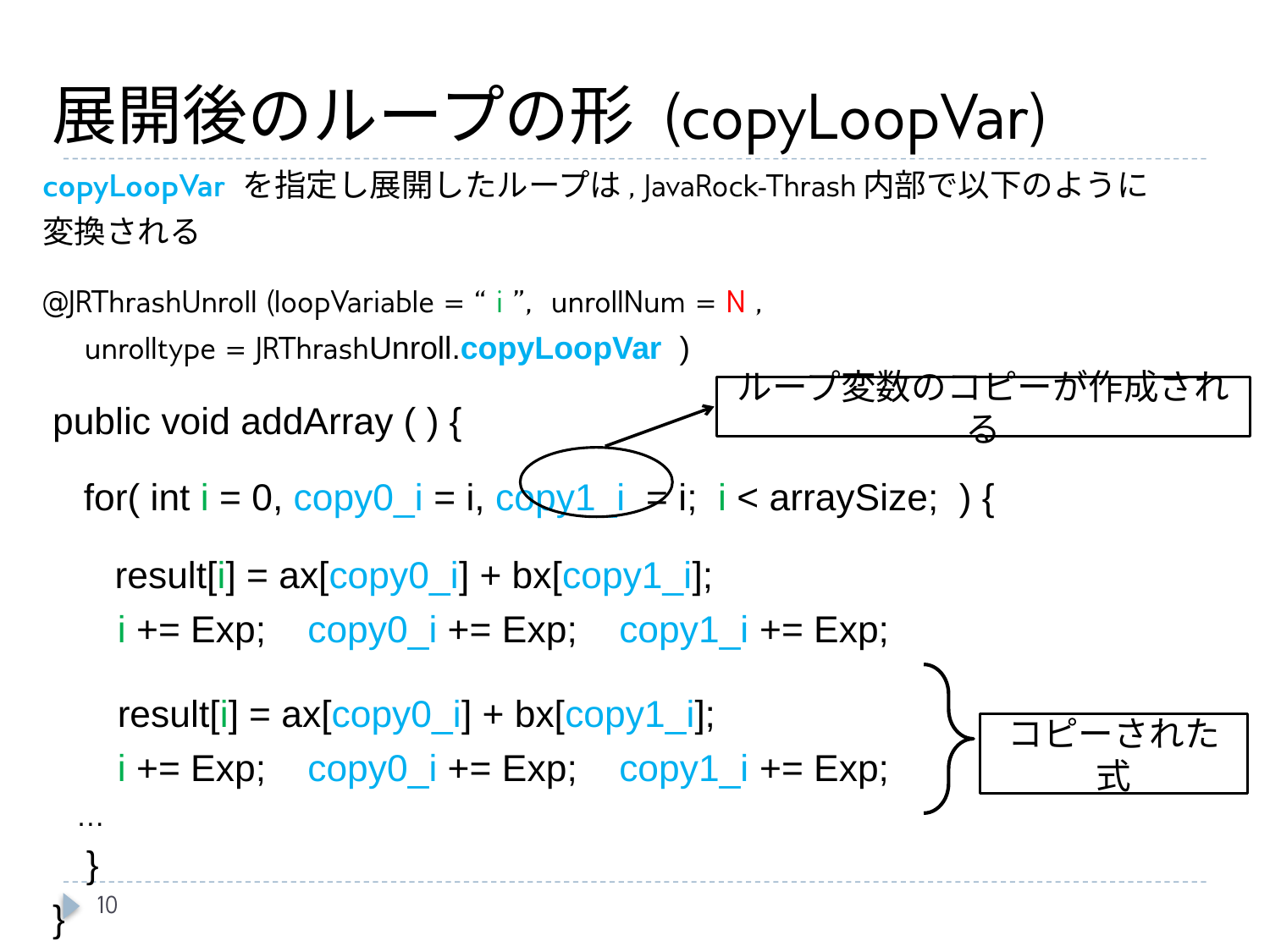

# 展開後のループの形 (copyLoopVar)
copyLoopVar を指定し展開したループは, JavaRock-Thrash内部で以下のように
変換される

@JRThrashUnroll (loopVariable = “ i ”,  unrollNum = N ,
			 unrolltype = JRThrashUnroll.copyLoopVar  )

 public void addArray ( ) {

    for( int i = 0, copy0_i = i, copy1_i  = i;  i < arraySize;  ) {

       result[i] = ax[copy0_i] + bx[copy1_i];
	    i += Exp;    copy0_i += Exp;    copy1_i += Exp;

	    result[i] = ax[copy0_i] + bx[copy1_i];
	    i += Exp;    copy0_i += Exp;    copy1_i += Exp;
				…
	 }
 }
ループ変数のコピーが作成される

コピーされた式
10